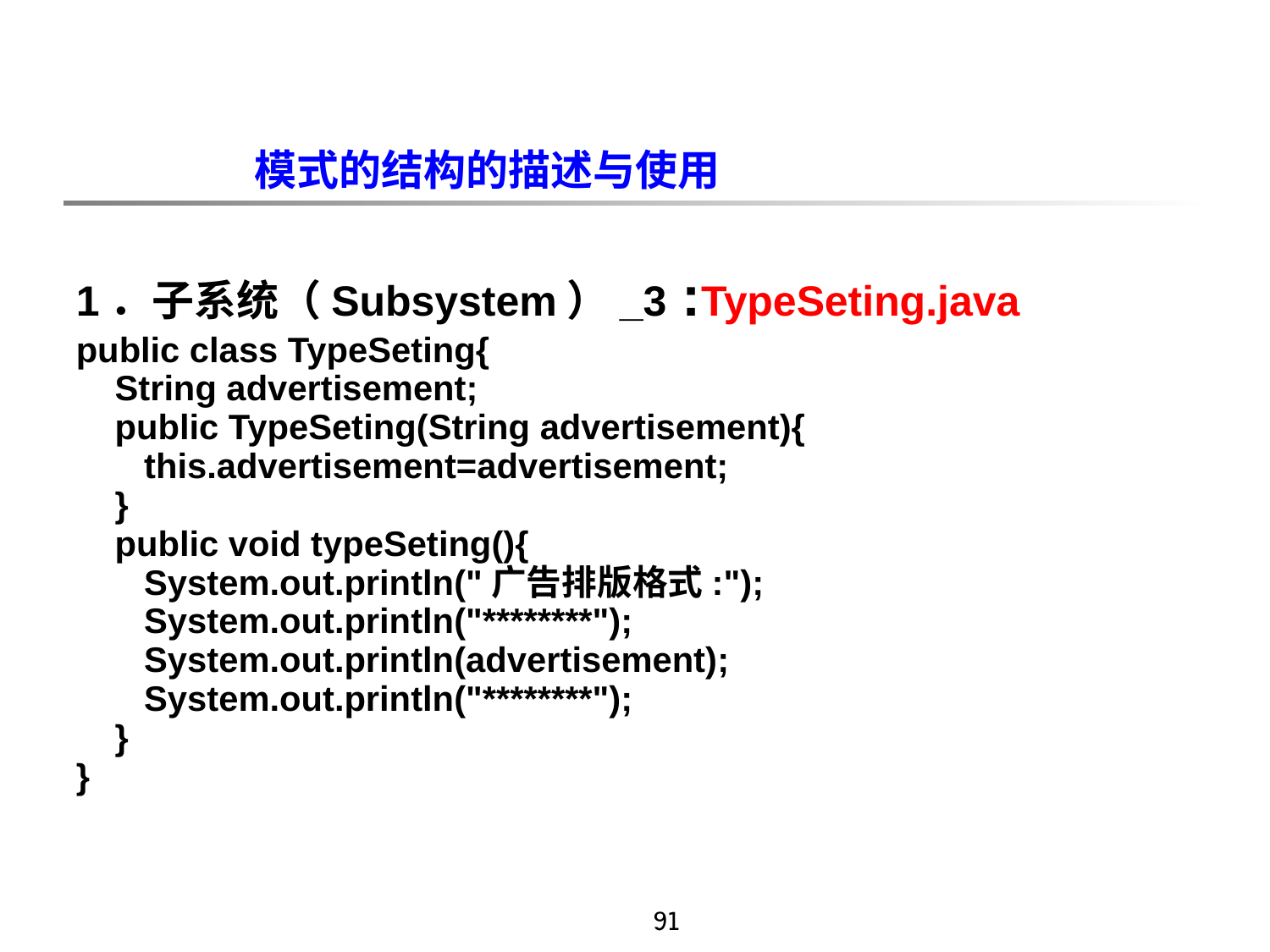

模式的结构的描述与使用

1．子系统（Subsystem）_3 :TypeSeting.java
public class TypeSeting{
    String advertisement;
    public TypeSeting(String advertisement){
       this.advertisement=advertisement;
    }
    public void typeSeting(){
       System.out.println("广告排版格式:");
       System.out.println("********");
       System.out.println(advertisement);
       System.out.println("********");
    }
}

91